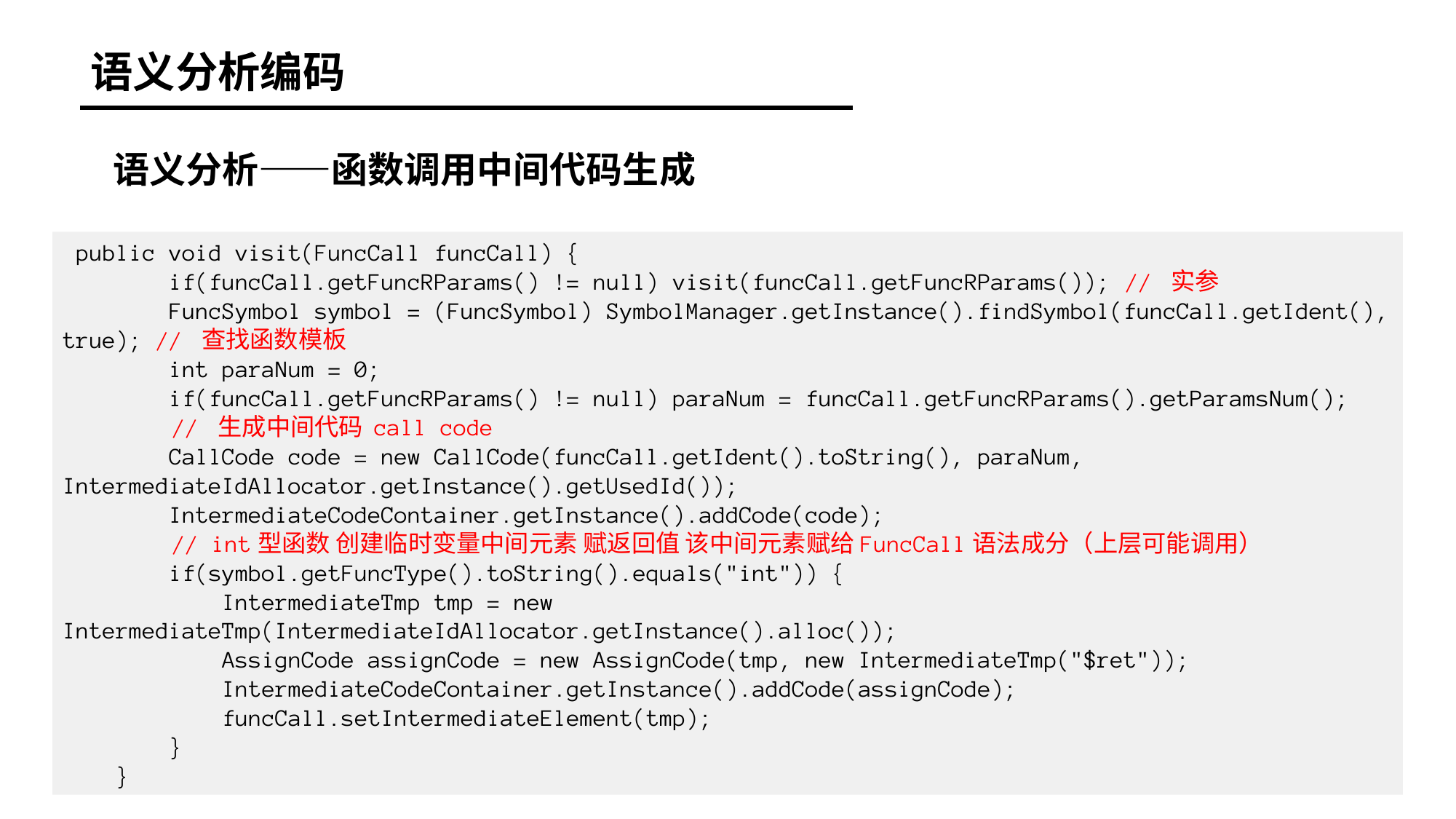

语义分析编码
语义分析——函数调用中间代码生成
 public void visit(FuncCall funcCall) {
        if(funcCall.getFuncRParams() != null) visit(funcCall.getFuncRParams()); // 实参
        FuncSymbol symbol = (FuncSymbol) SymbolManager.getInstance().findSymbol(funcCall.getIdent(), true); // 查找函数模板
        int paraNum = 0;
        if(funcCall.getFuncRParams() != null) paraNum = funcCall.getFuncRParams().getParamsNum();
	// 生成中间代码 call code
        CallCode code = new CallCode(funcCall.getIdent().toString(), paraNum, IntermediateIdAllocator.getInstance().getUsedId());
        IntermediateCodeContainer.getInstance().addCode(code);
	// int型函数 创建临时变量中间元素 赋返回值 该中间元素赋给FuncCall语法成分（上层可能调用）
        if(symbol.getFuncType().toString().equals("int")) {
            IntermediateTmp tmp = new IntermediateTmp(IntermediateIdAllocator.getInstance().alloc());
            AssignCode assignCode = new AssignCode(tmp, new IntermediateTmp("$ret"));
            IntermediateCodeContainer.getInstance().addCode(assignCode);
            funcCall.setIntermediateElement(tmp);
        }
    }